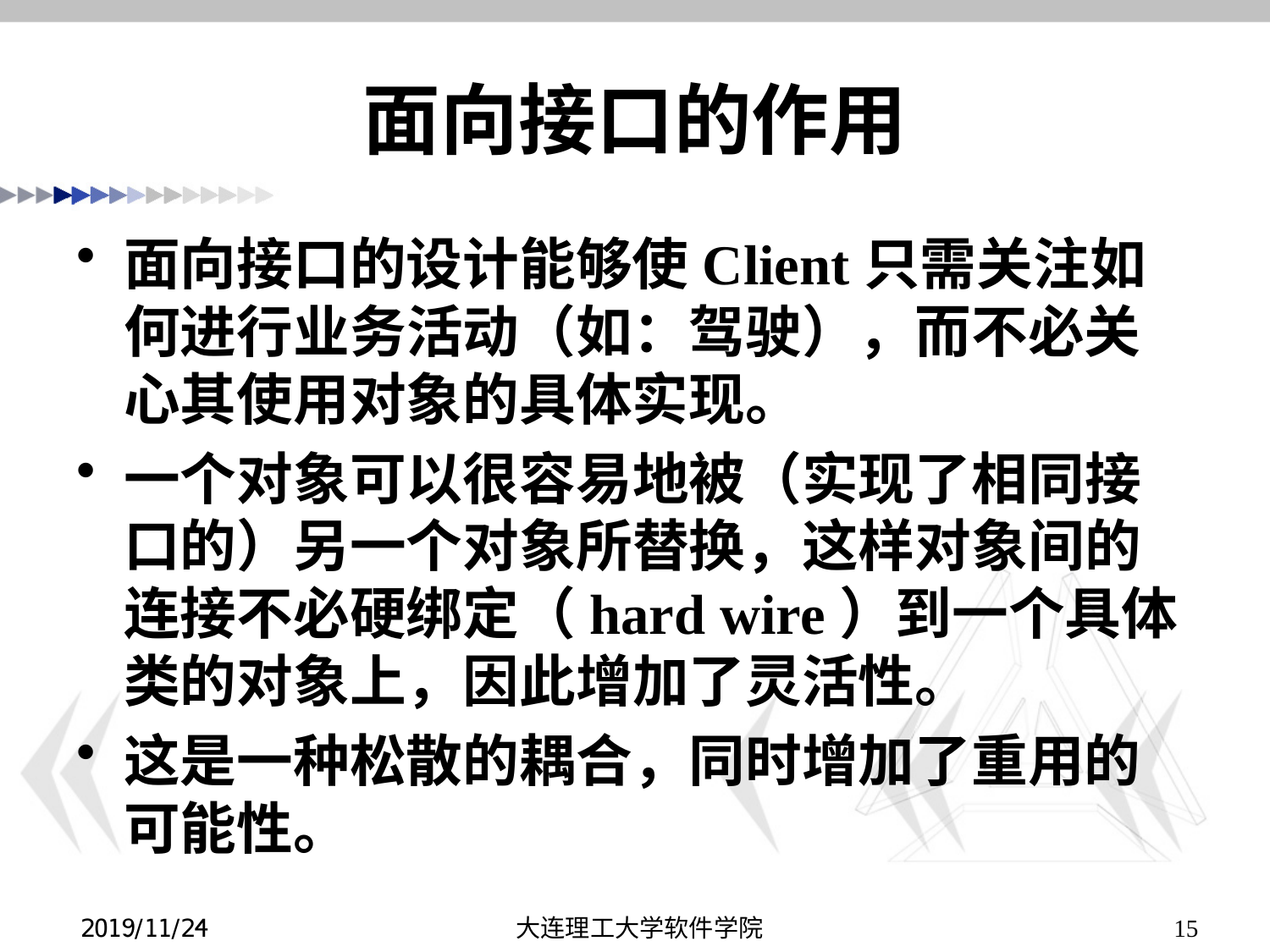

# 面向接口的作用
面向接口的设计能够使Client只需关注如何进行业务活动（如：驾驶），而不必关心其使用对象的具体实现。
一个对象可以很容易地被（实现了相同接口的）另一个对象所替换，这样对象间的连接不必硬绑定（hard wire）到一个具体类的对象上，因此增加了灵活性。
这是一种松散的耦合，同时增加了重用的可能性。
2019/11/24
大连理工大学软件学院
15